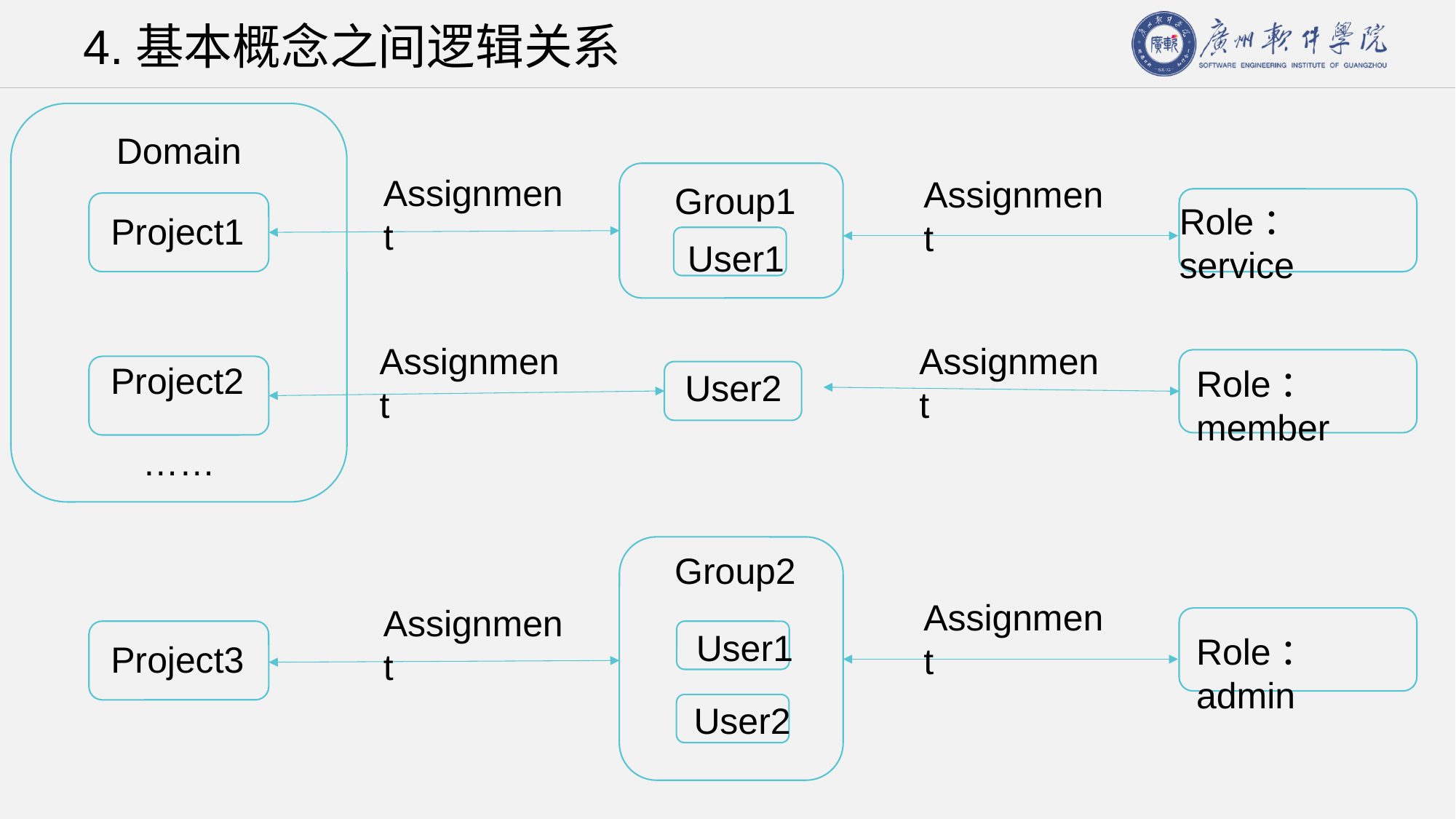

# 4.基本概念之间逻辑关系

Domain

Assignment
Assignment
Group1

Role：service
Project1

User1
Assignment
Assignment

Project2
Role：member

User2

……

Group2
Assignment
Assignment

User1

Role：admin
Project3
User2